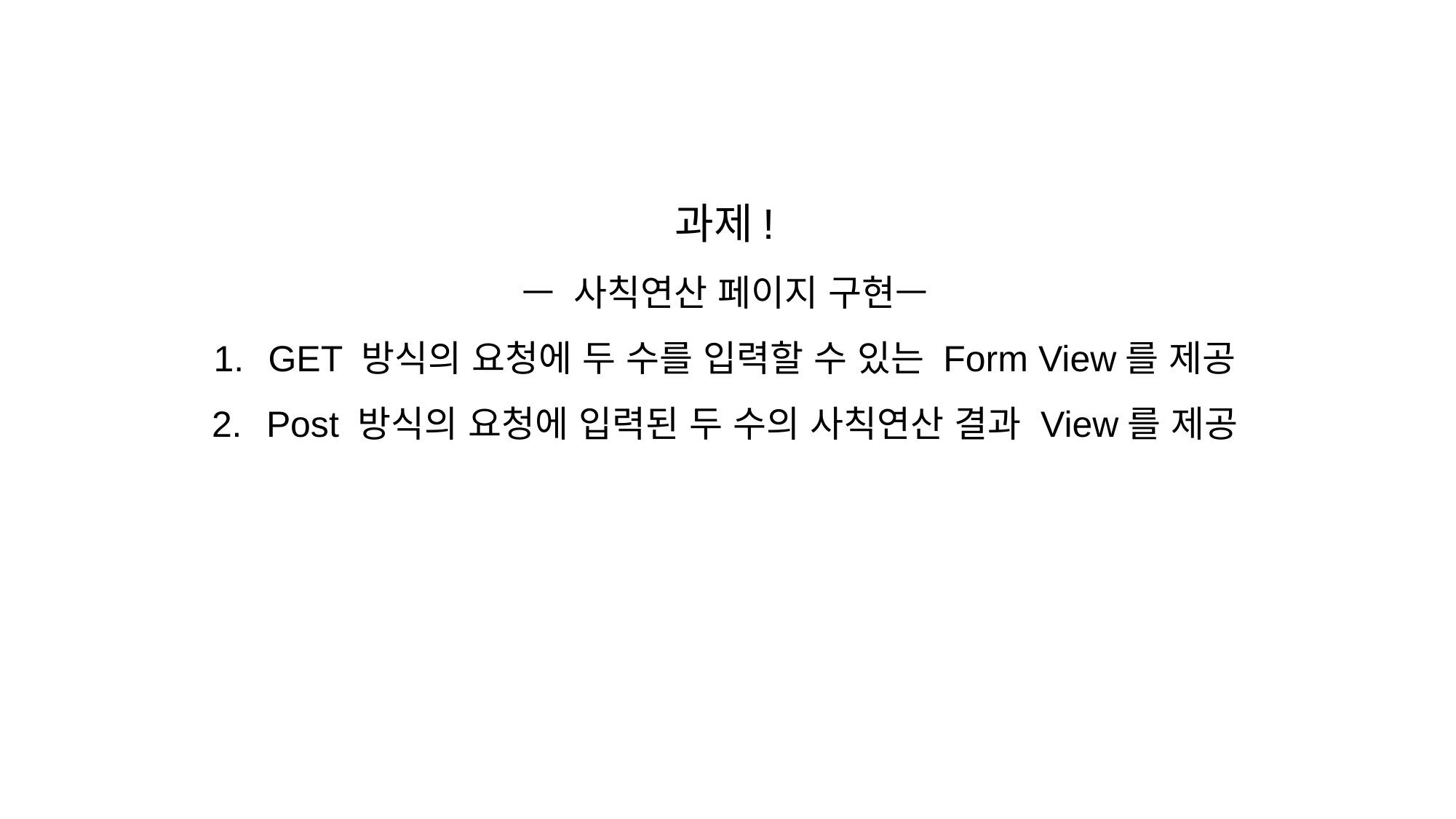

과제!
— 사칙연산 페이지 구현—
GET 방식의 요청에 두 수를 입력할 수 있는 Form View를 제공
Post 방식의 요청에 입력된 두 수의 사칙연산 결과 View를 제공